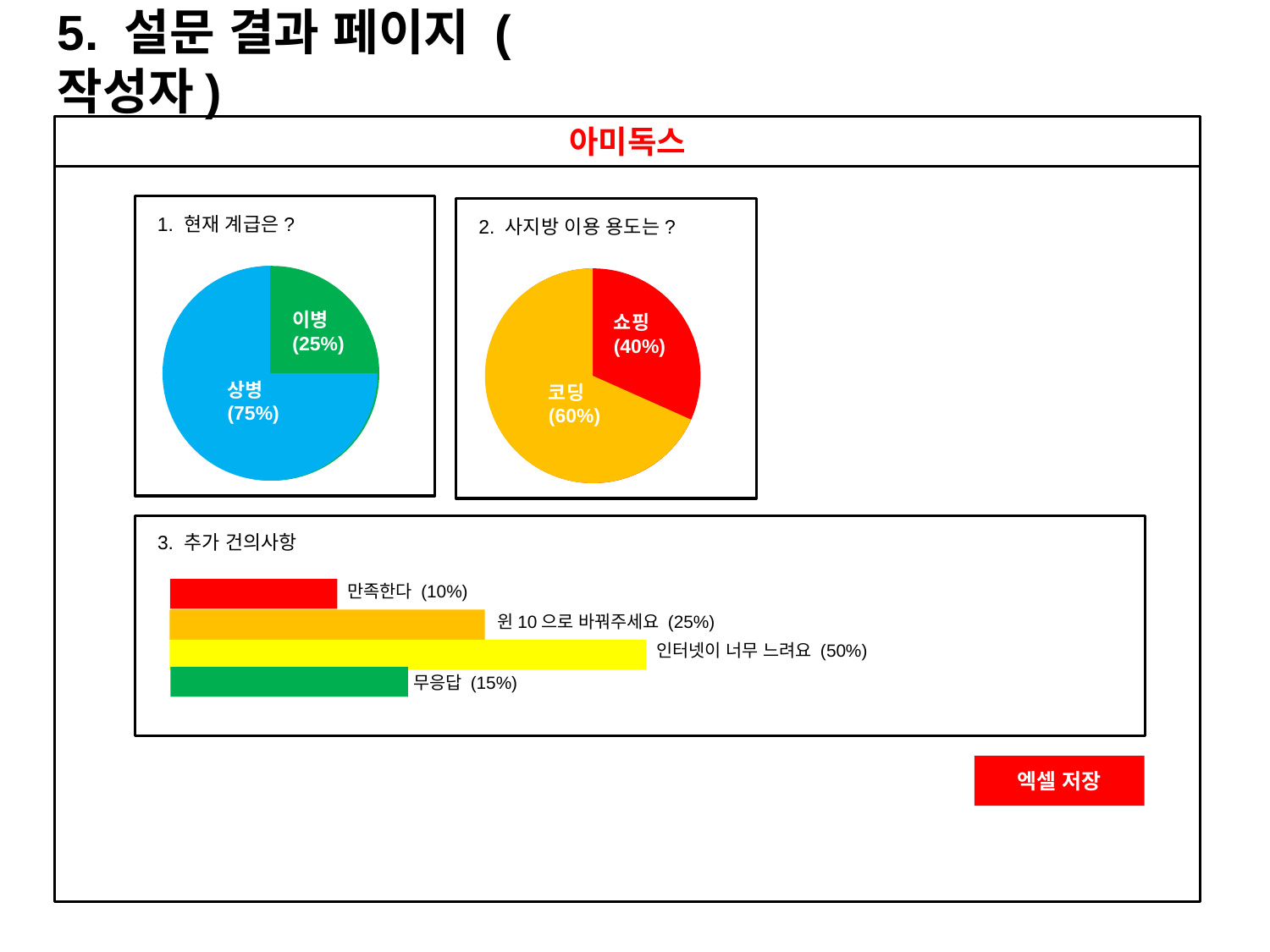

5. 설문 결과 페이지 (작성자)

아미독스

1. 현재 계급은?

2. 사지방 이용 용도는?

이병 (25%)
쇼핑 (40%)
상병 (75%)
코딩 (60%)

3. 추가 건의사항
만족한다 (10%)

윈10으로 바꿔주세요 (25%)

인터넷이 너무 느려요 (50%)

무응답 (15%)

엑셀 저장